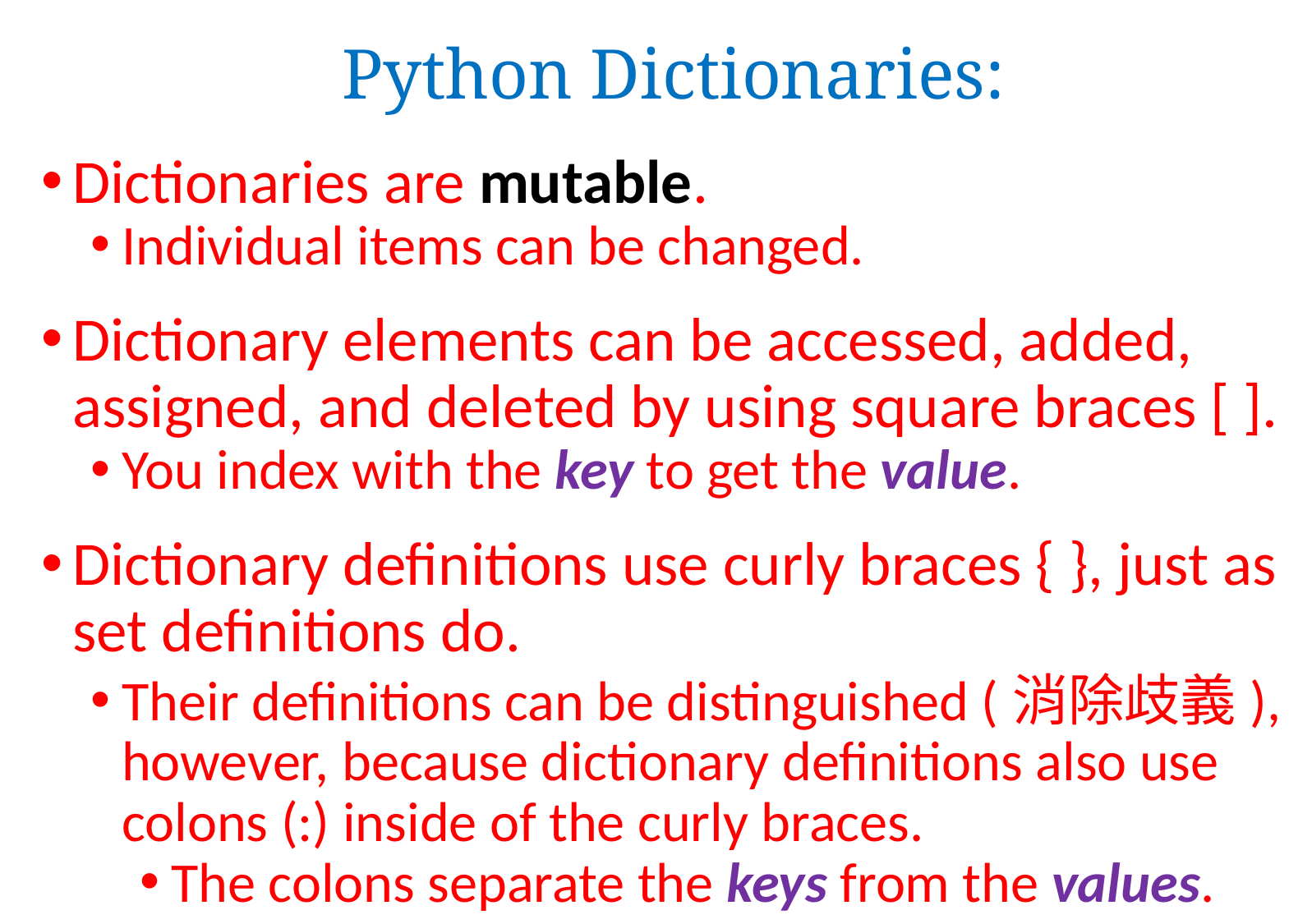

# Python Dictionaries:
Dictionaries are mutable.
Individual items can be changed.
Dictionary elements can be accessed, added, assigned, and deleted by using square braces [ ].
You index with the key to get the value.
Dictionary definitions use curly braces { }, just as set definitions do.
Their definitions can be distinguished (消除歧義), however, because dictionary definitions also use colons (:) inside of the curly braces.
The colons separate the keys from the values.